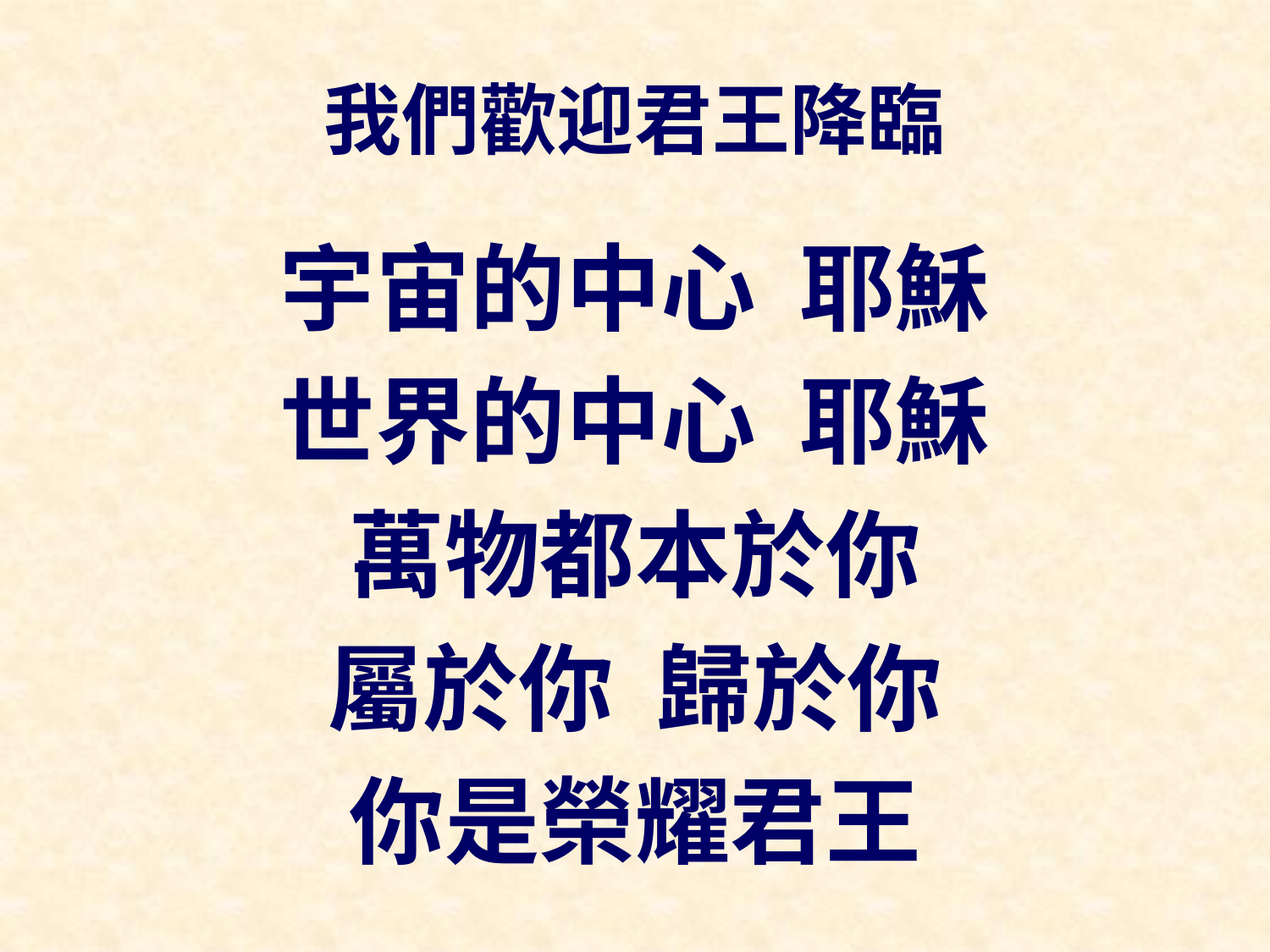

# 我們歡迎君王降臨
宇宙的中心  耶穌
世界的中心  耶穌
萬物都本於你
屬於你  歸於你
你是榮耀君王